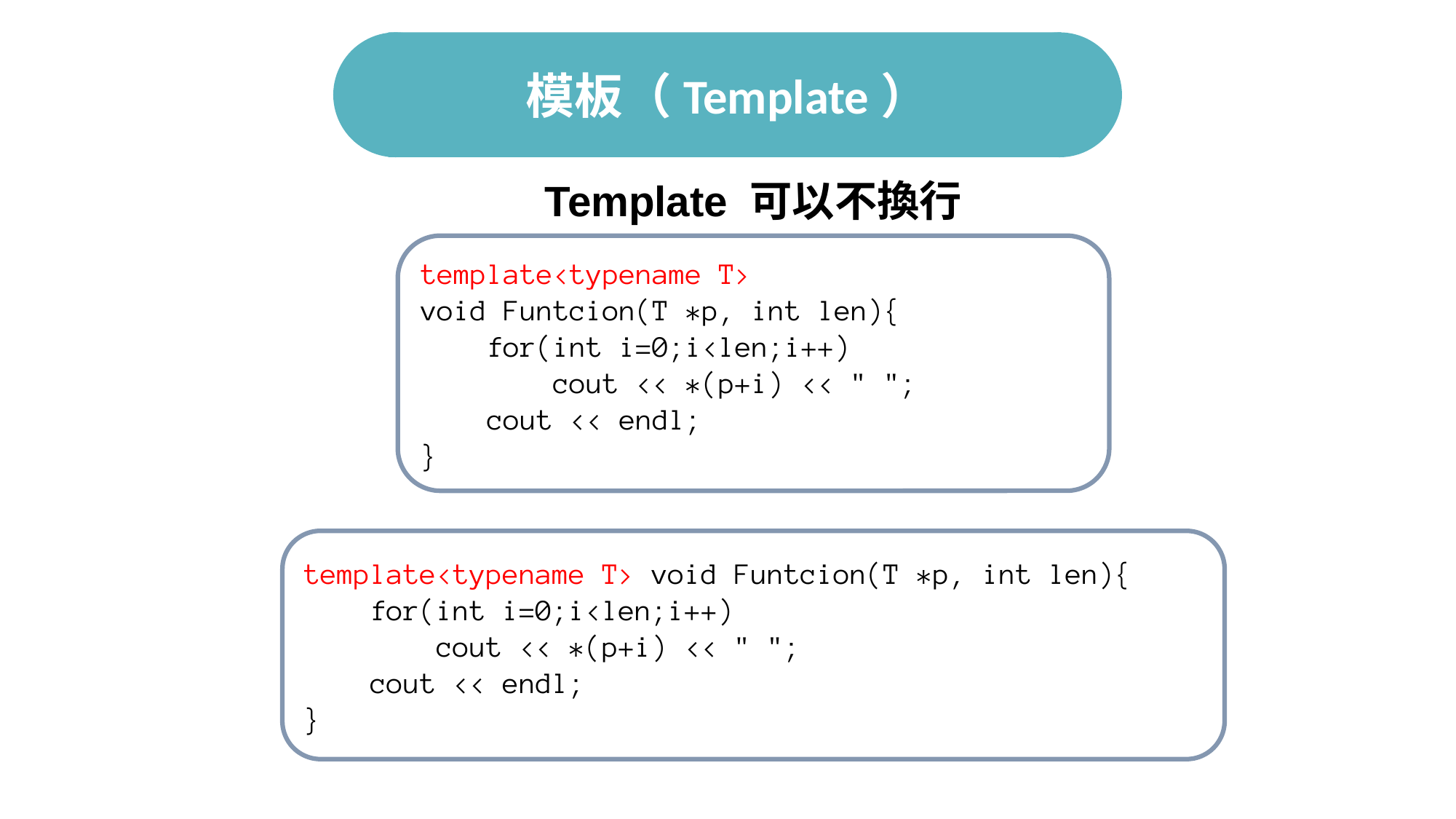

# 模板（Template）
Template 可以不換行
template<typename T>
void Funtcion(T *p, int len){
    for(int i=0;i<len;i++)
        cout << *(p+i) << " ";
    cout << endl;
}
template<typename T> void Funtcion(T *p, int len){
    for(int i=0;i<len;i++)
        cout << *(p+i) << " ";
    cout << endl;
}